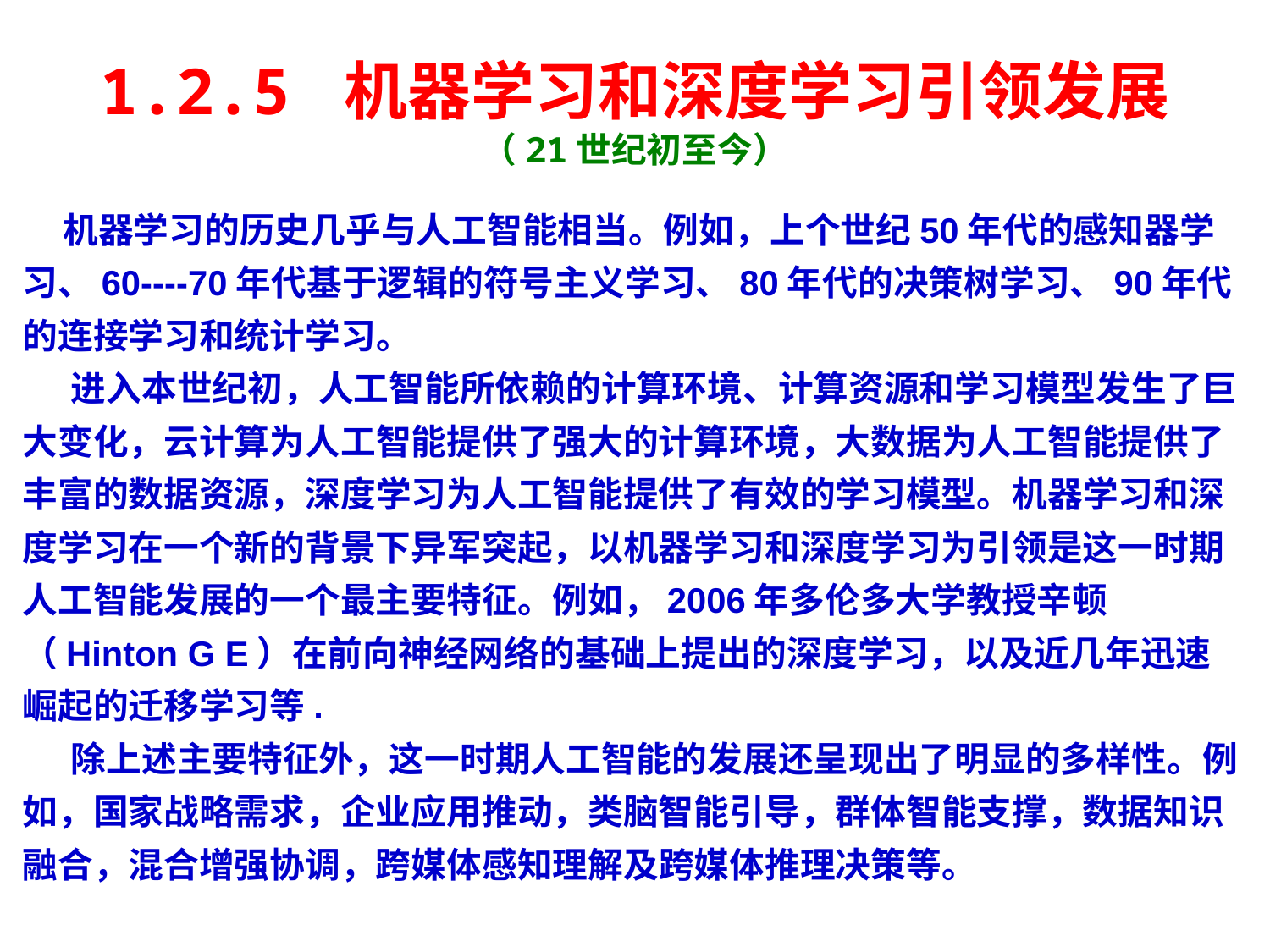

# 1.2.5 机器学习和深度学习引领发展 （21世纪初至今）
    机器学习的历史几乎与人工智能相当。例如，上个世纪50年代的感知器学习、60----70年代基于逻辑的符号主义学习、80年代的决策树学习、90年代的连接学习和统计学习。
     进入本世纪初，人工智能所依赖的计算环境、计算资源和学习模型发生了巨大变化，云计算为人工智能提供了强大的计算环境，大数据为人工智能提供了丰富的数据资源，深度学习为人工智能提供了有效的学习模型。机器学习和深度学习在一个新的背景下异军突起，以机器学习和深度学习为引领是这一时期人工智能发展的一个最主要特征。例如，2006年多伦多大学教授辛顿（Hinton G E）在前向神经网络的基础上提出的深度学习，以及近几年迅速崛起的迁移学习等.
     除上述主要特征外，这一时期人工智能的发展还呈现出了明显的多样性。例如，国家战略需求，企业应用推动，类脑智能引导，群体智能支撑，数据知识融合，混合增强协调，跨媒体感知理解及跨媒体推理决策等。
23